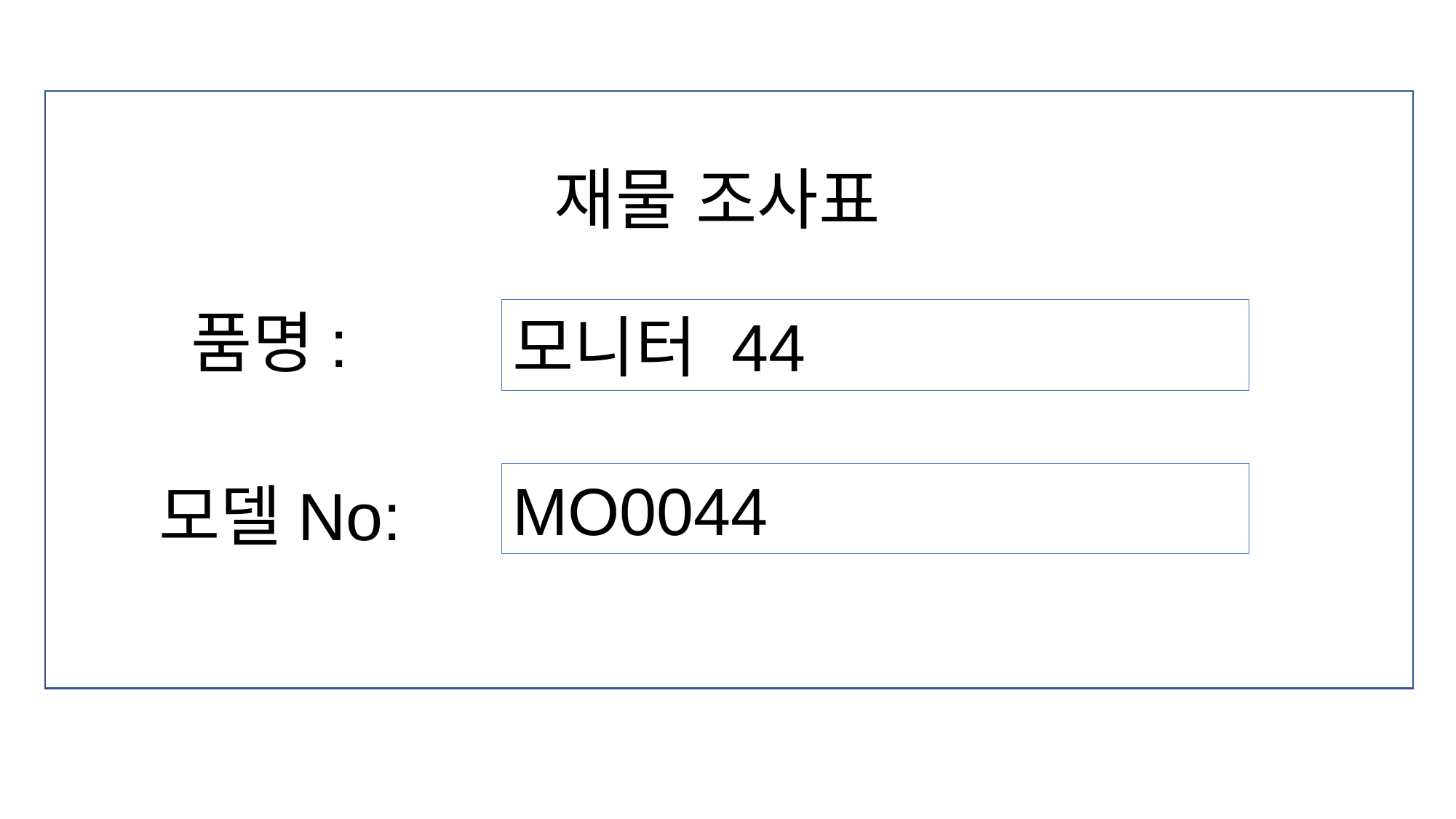

재물 조사표
품명:
모니터 44
MO0044
모델No: